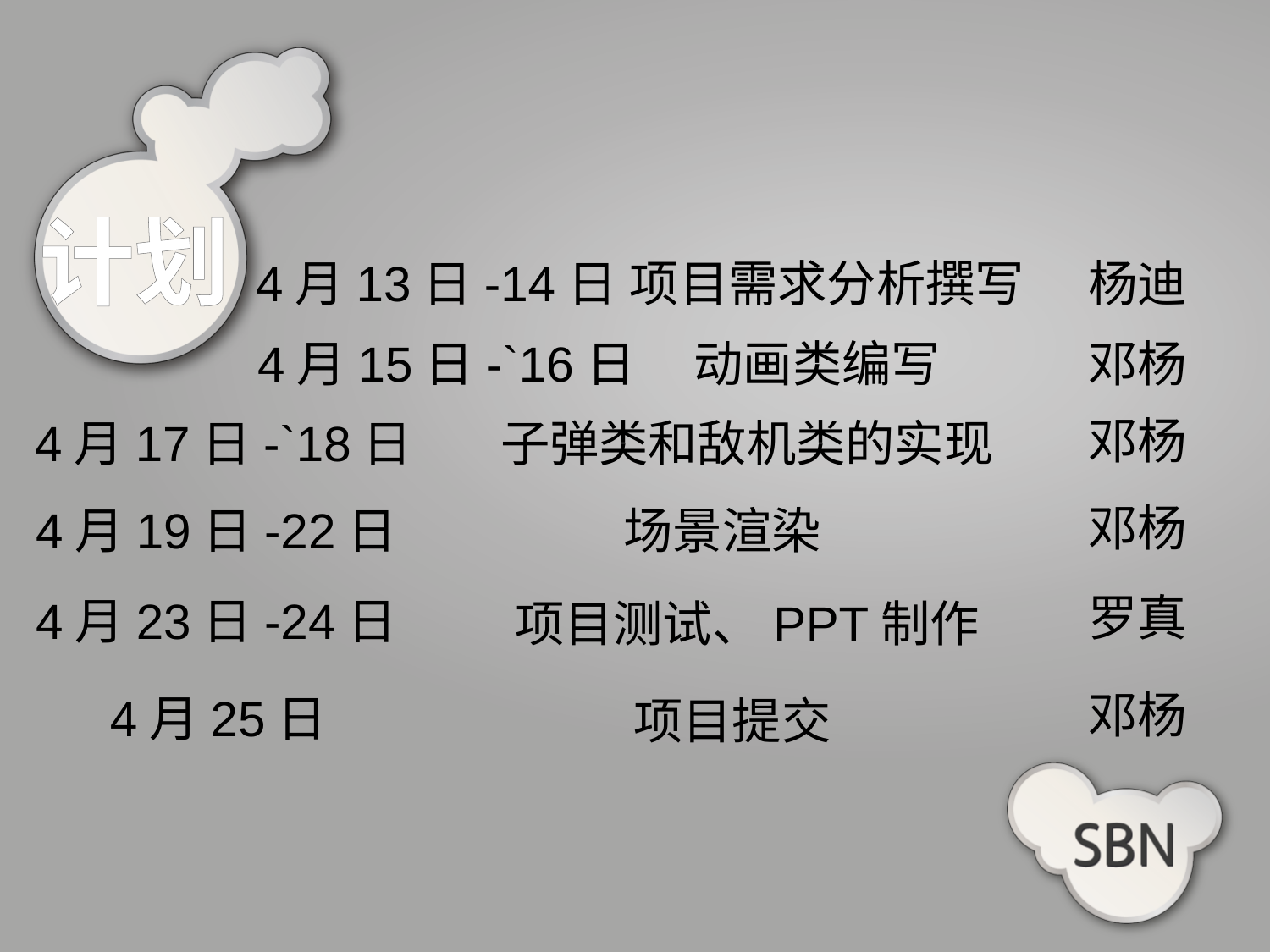

计划
4月13日-14日
项目需求分析撰写
杨迪

项目计划
4月15日-`16日
动画类编写
邓杨
邓杨
4月17日-`18日
子弹类和敌机类的实现
邓杨
4月19日-22日
场景渲染
罗真
4月23日-24日
项目测试、PPT制作
邓杨
4月25日
项目提交